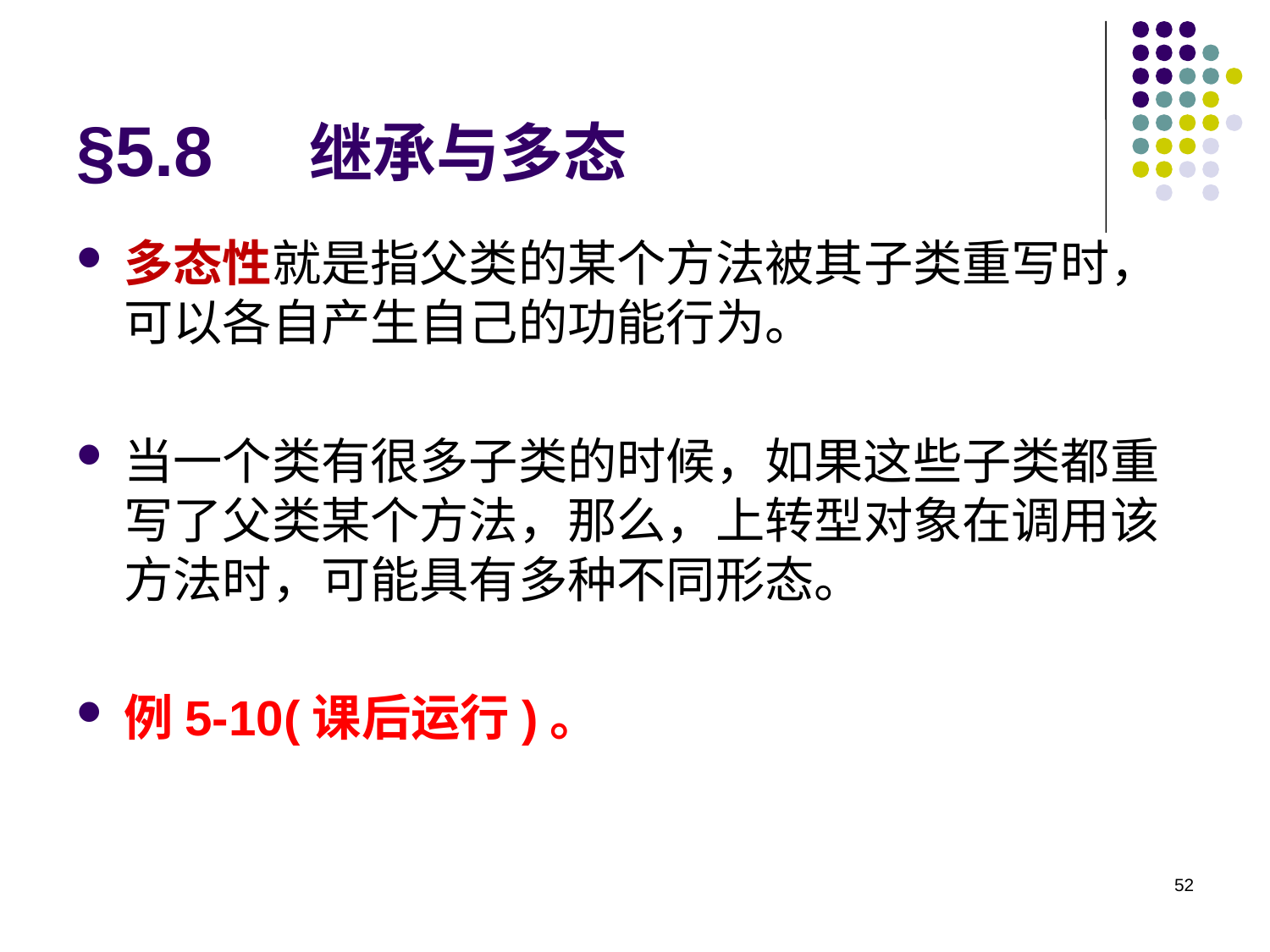

# §5.8    继承与多态
多态性就是指父类的某个方法被其子类重写时，可以各自产生自己的功能行为。

当一个类有很多子类的时候，如果这些子类都重写了父类某个方法，那么，上转型对象在调用该方法时，可能具有多种不同形态。

例5-10(课后运行)。
52